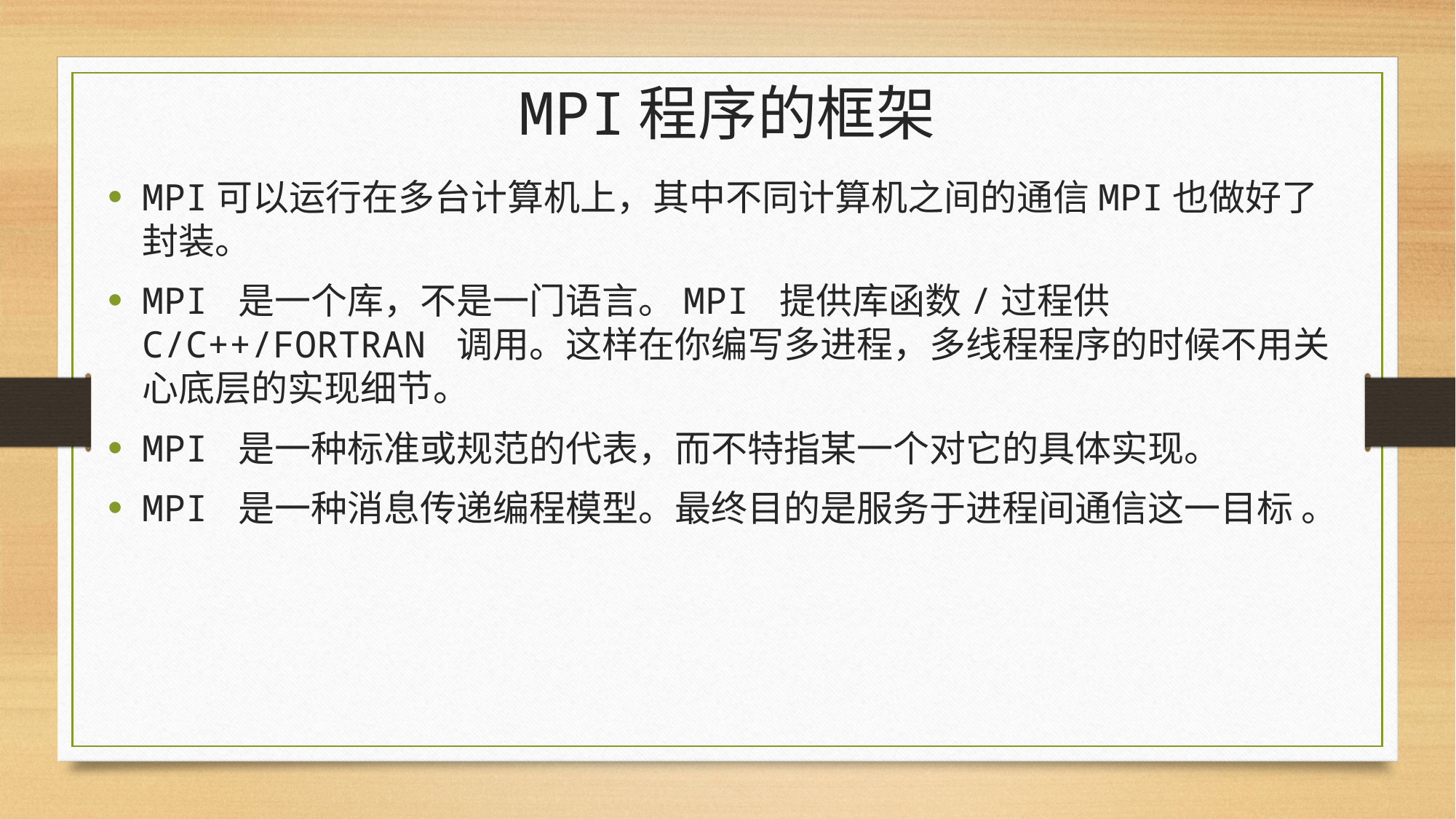

# MPI程序的框架
MPI可以运行在多台计算机上，其中不同计算机之间的通信MPI也做好了封装。
MPI 是一个库，不是一门语言。MPI 提供库函数/过程供 C/C++/FORTRAN 调用。这样在你编写多进程，多线程程序的时候不用关心底层的实现细节。
MPI 是一种标准或规范的代表，而不特指某一个对它的具体实现。
MPI 是一种消息传递编程模型。最终目的是服务于进程间通信这一目标 。